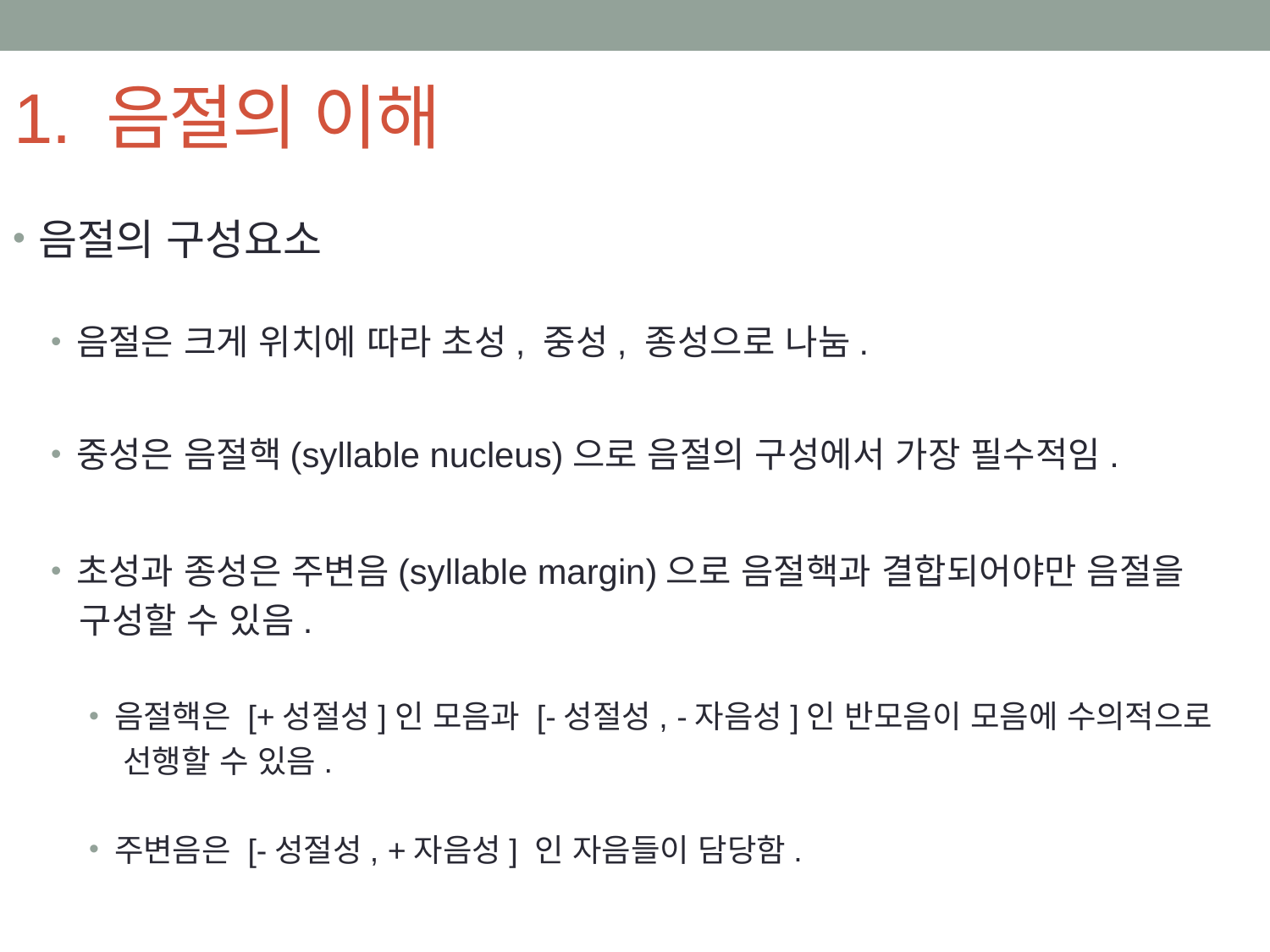

# 1. 음절의 이해
음절의 구성요소

음절은 크게 위치에 따라 초성, 중성, 종성으로 나눔.

중성은 음절핵(syllable nucleus)으로 음절의 구성에서 가장 필수적임.

초성과 종성은 주변음(syllable margin)으로 음절핵과 결합되어야만 음절을
  구성할 수 있음.

음절핵은 [+성절성]인 모음과 [-성절성, -자음성]인 반모음이 모음에 수의적으로
   선행할 수 있음.

주변음은 [-성절성, +자음성] 인 자음들이 담당함.